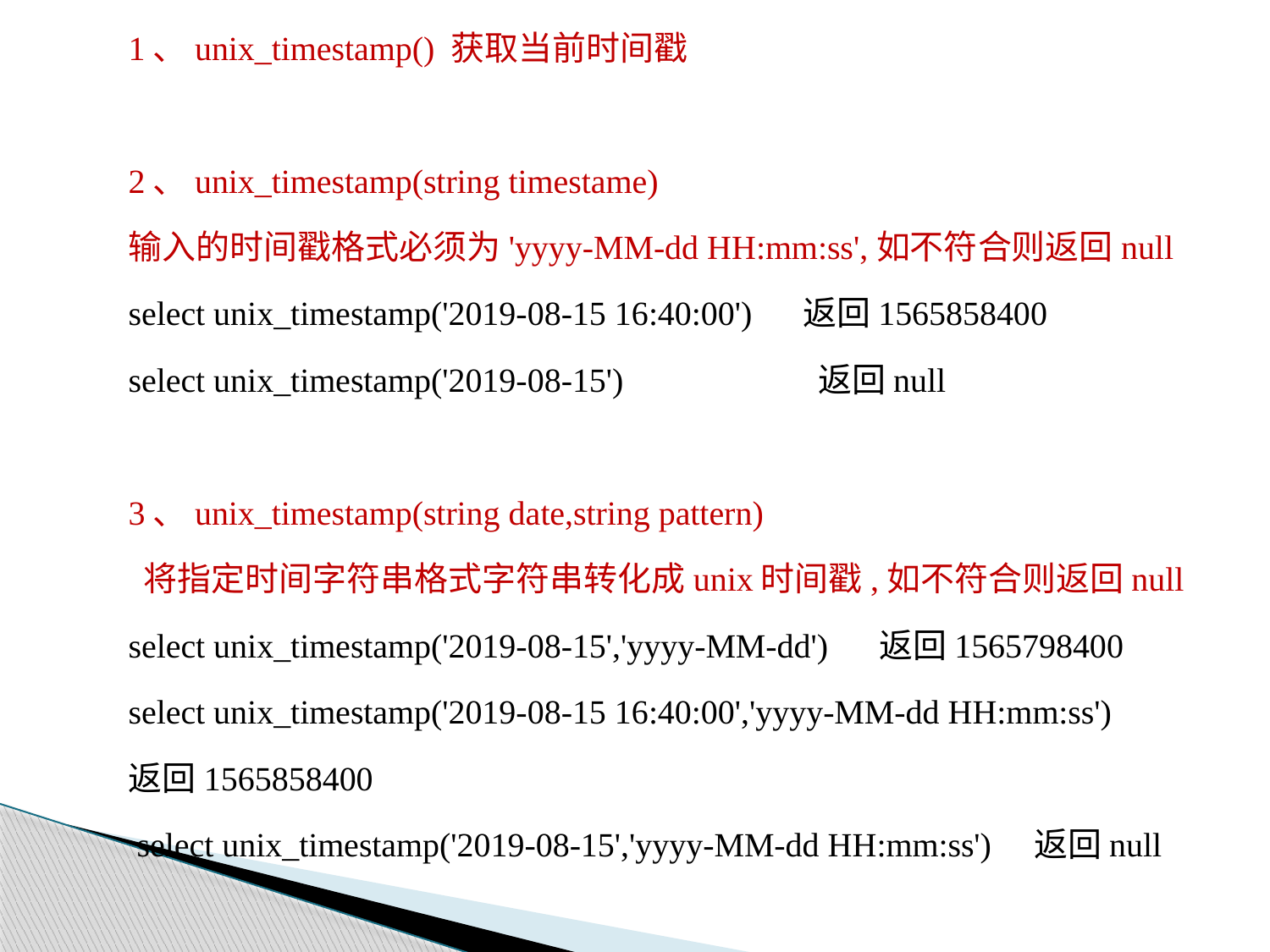

1、unix_timestamp() 获取当前时间戳

2、unix_timestamp(string timestame)
输入的时间戳格式必须为'yyyy-MM-dd HH:mm:ss',如不符合则返回null
select unix_timestamp('2019-08-15 16:40:00')     返回1565858400
select unix_timestamp('2019-08-15')                      返回null

3、unix_timestamp(string date,string pattern)
 将指定时间字符串格式字符串转化成unix时间戳,如不符合则返回null
select unix_timestamp('2019-08-15','yyyy-MM-dd')     返回1565798400
select unix_timestamp('2019-08-15 16:40:00','yyyy-MM-dd HH:mm:ss')
返回1565858400
 select unix_timestamp('2019-08-15','yyyy-MM-dd HH:mm:ss')    返回null